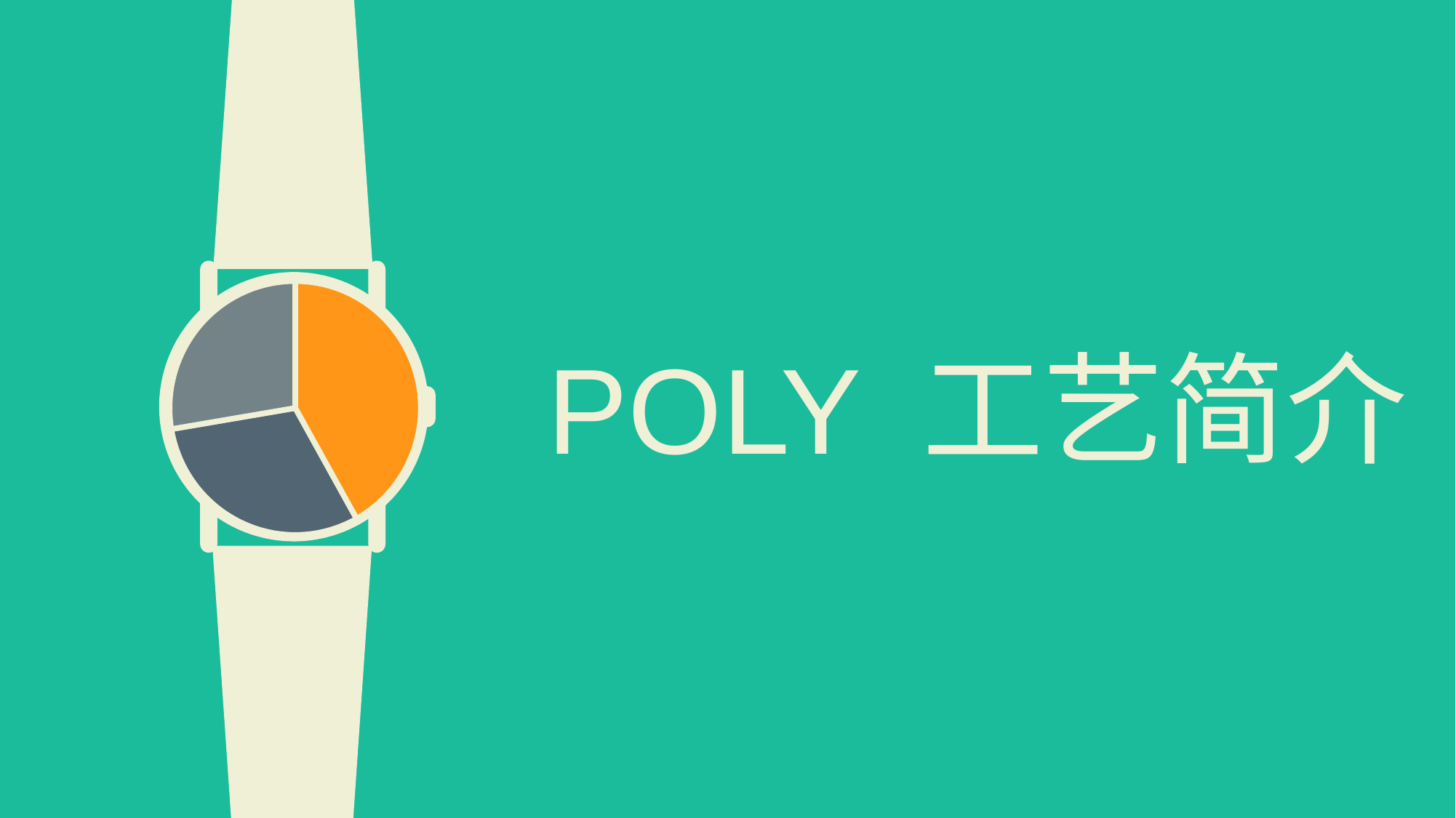

### Chart

| Category | 在职员工比例 2012年 |
|---|---|
| 男 | 0.6358381502890174 |
| 女 | 0.4624277456647399 |
| 其他 | 0.42 |